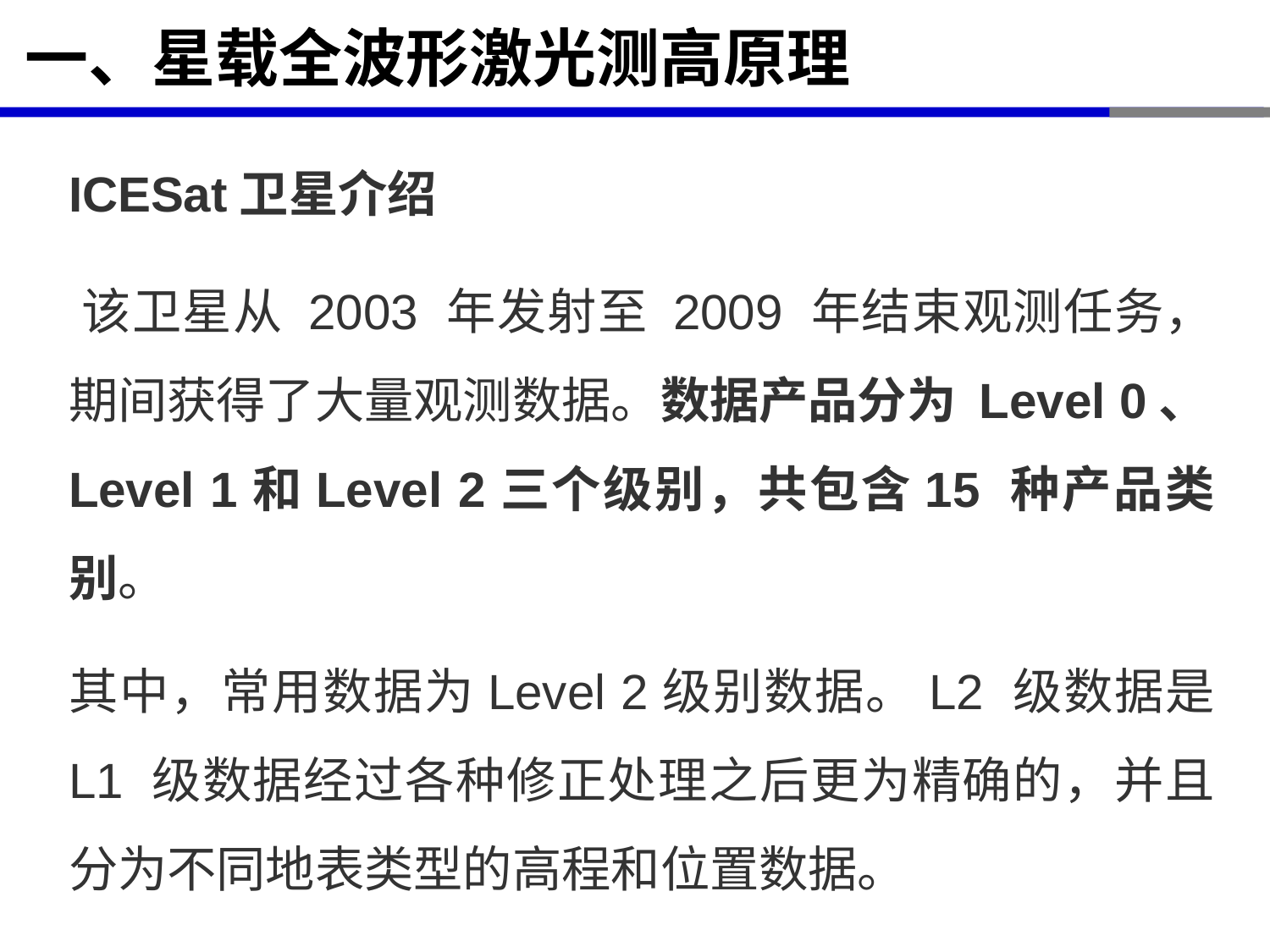

# 一、星载全波形激光测高原理
ICESat卫星介绍
﻿该卫星从 2003 年发射至 2009 年结束观测任务，期间获得了大量观测数据。数据产品分为 Level 0、Level 1和Level 2三个级别，共包含15 种产品类别。
其中，常用数据为Level 2级别数据。﻿L2 级数据是 L1 级数据经过各种修正处理之后更为精确的，并且分为不同地表类型的高程和位置数据。